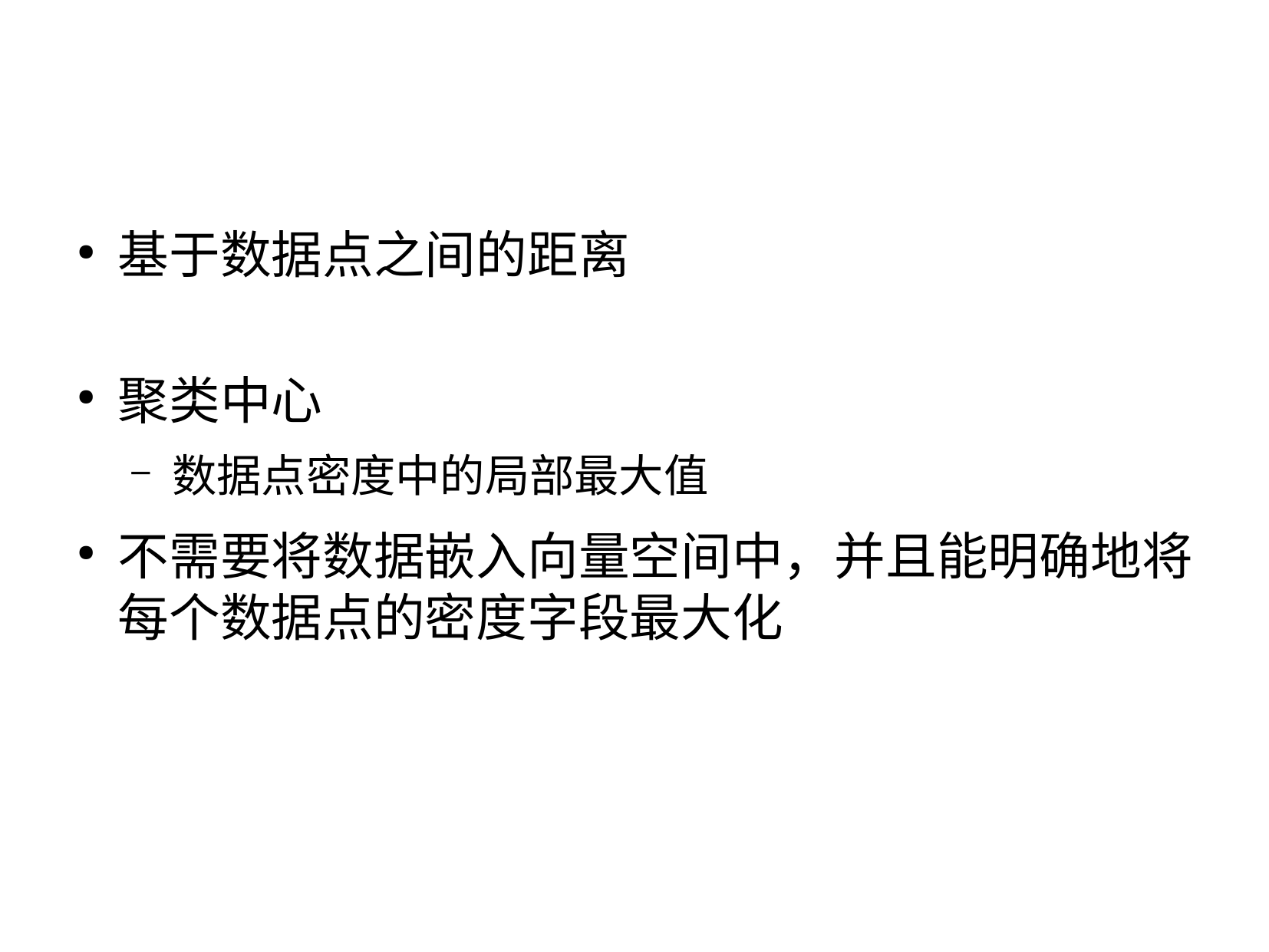

基于数据点之间的距离
聚类中心
数据点密度中的局部最大值
不需要将数据嵌入向量空间中，并且能明确地将每个数据点的密度字段最大化